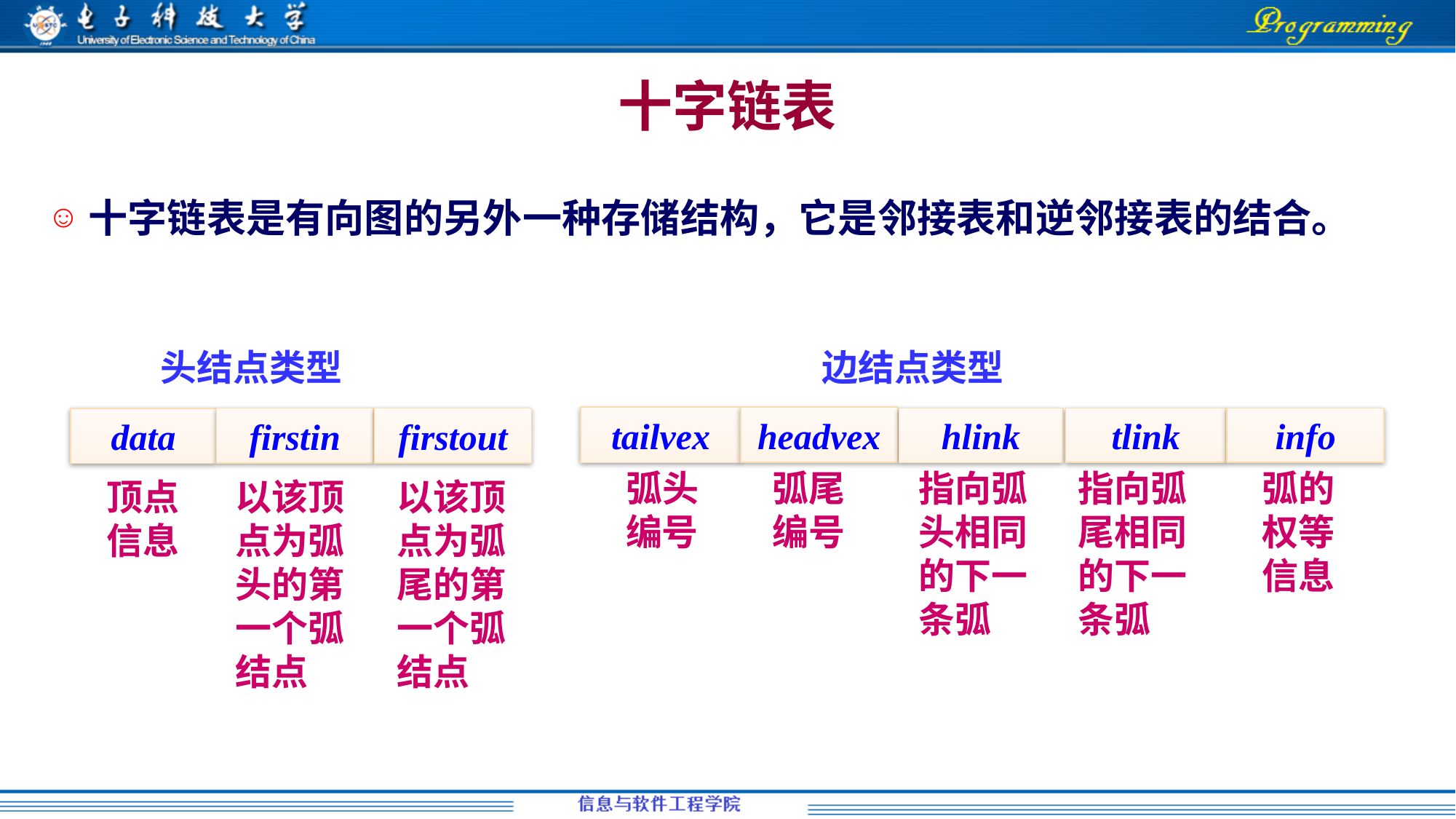

# 十字链表
十字链表是有向图的另外一种存储结构，它是邻接表和逆邻接表的结合。
头结点类型
边结点类型
tailvex
headvex
firstin
firstout
hlink
tlink
info
data
弧头编号
弧尾编号
指向弧头相同的下一条弧
指向弧尾相同的下一条弧
弧的权等信息
顶点信息
以该顶点为弧头的第一个弧结点
以该顶点为弧尾的第一个弧结点